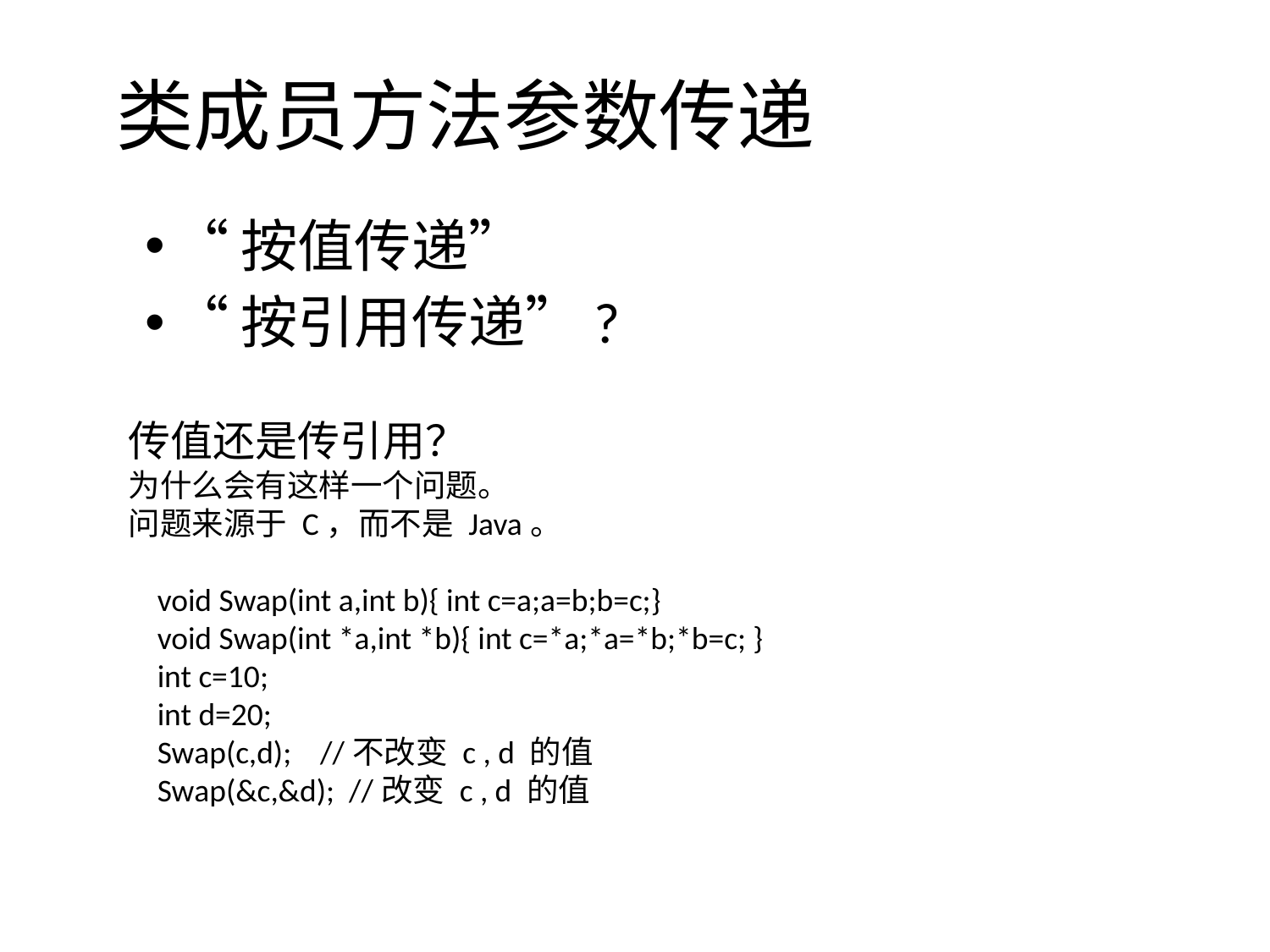

类成员方法参数传递
“按值传递”
“按引用传递”?

传值还是传引用？
为什么会有这样一个问题。
问题来源于 C，而不是 Java。

    void Swap(int a,int b){ int c=a;a=b;b=c;}
    void Swap(int *a,int *b){ int c=*a;*a=*b;*b=c; }
    int c=10;
    int d=20;
    Swap(c,d);    //不改变 c , d 的值
    Swap(&c,&d);  //改变 c , d 的值